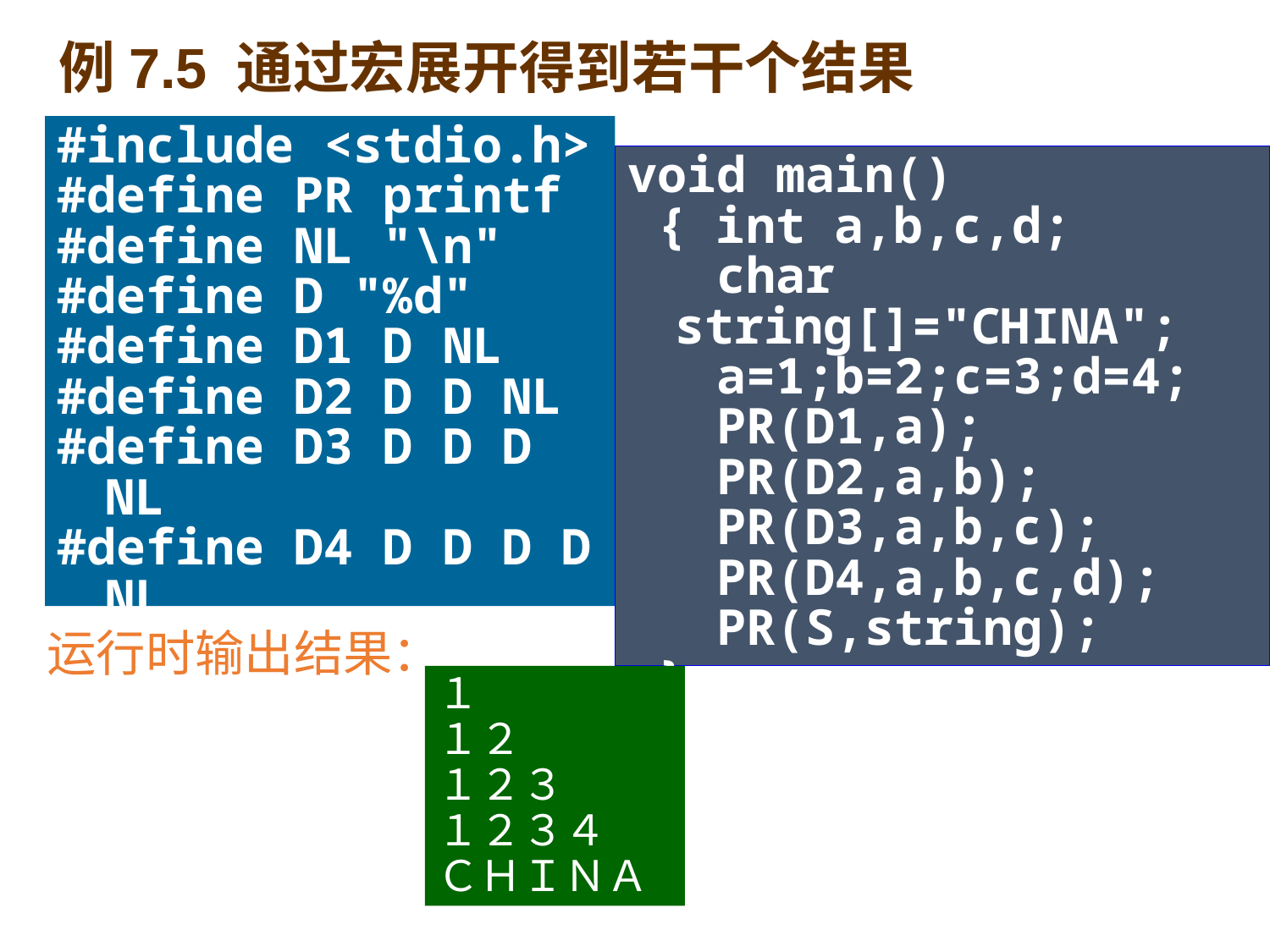

例7.5 通过宏展开得到若干个结果
#include <stdio.h>
#define PR printf
#define NL "\n"
#define D "%d"
#define D1 D NL
#define D2 D D NL
#define D3 D D D NL
#define D4 D D D D NL
#define S "%s"
void main()
 { int a,b,c,d;
   char string[]="CHINA";
   a=1;b=2;c=3;d=4;
   PR(D1,a);
   PR(D2,a,b);
   PR(D3,a,b,c);
   PR(D4,a,b,c,d);
   PR(S,string);
 }
运行时输出结果：
１
１２
１２３
１２３４
ＣＨＩＮＡ